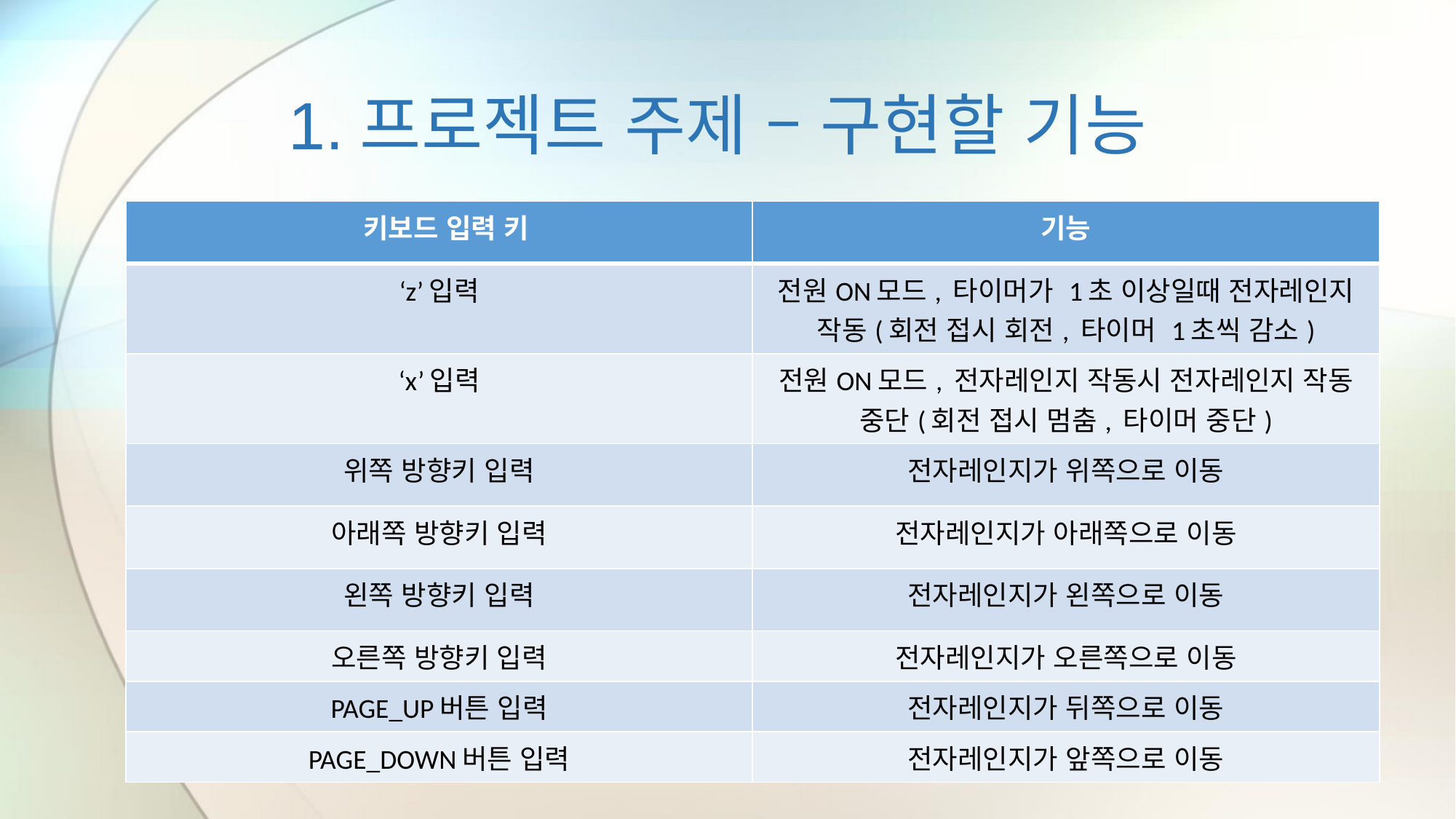

# 1.프로젝트 주제 – 구현할 기능

| 키보드 입력 키 | 기능 |
| --- | --- |
| ‘z’입력 | 전원ON모드, 타이머가 1초 이상일때 전자레인지 작동(회전 접시 회전, 타이머 1초씩 감소) |
| ‘x’입력 | 전원ON모드, 전자레인지 작동시 전자레인지 작동 중단(회전 접시 멈춤, 타이머 중단) |
| 위쪽 방향키 입력 | 전자레인지가 위쪽으로 이동 |
| 아래쪽 방향키 입력 | 전자레인지가 아래쪽으로 이동 |
| 왼쪽 방향키 입력 | 전자레인지가 왼쪽으로 이동 |
| 오른쪽 방향키 입력 | 전자레인지가 오른쪽으로 이동 |
| PAGE\_UP버튼 입력 | 전자레인지가 뒤쪽으로 이동 |
| PAGE\_DOWN버튼 입력 | 전자레인지가 앞쪽으로 이동 |